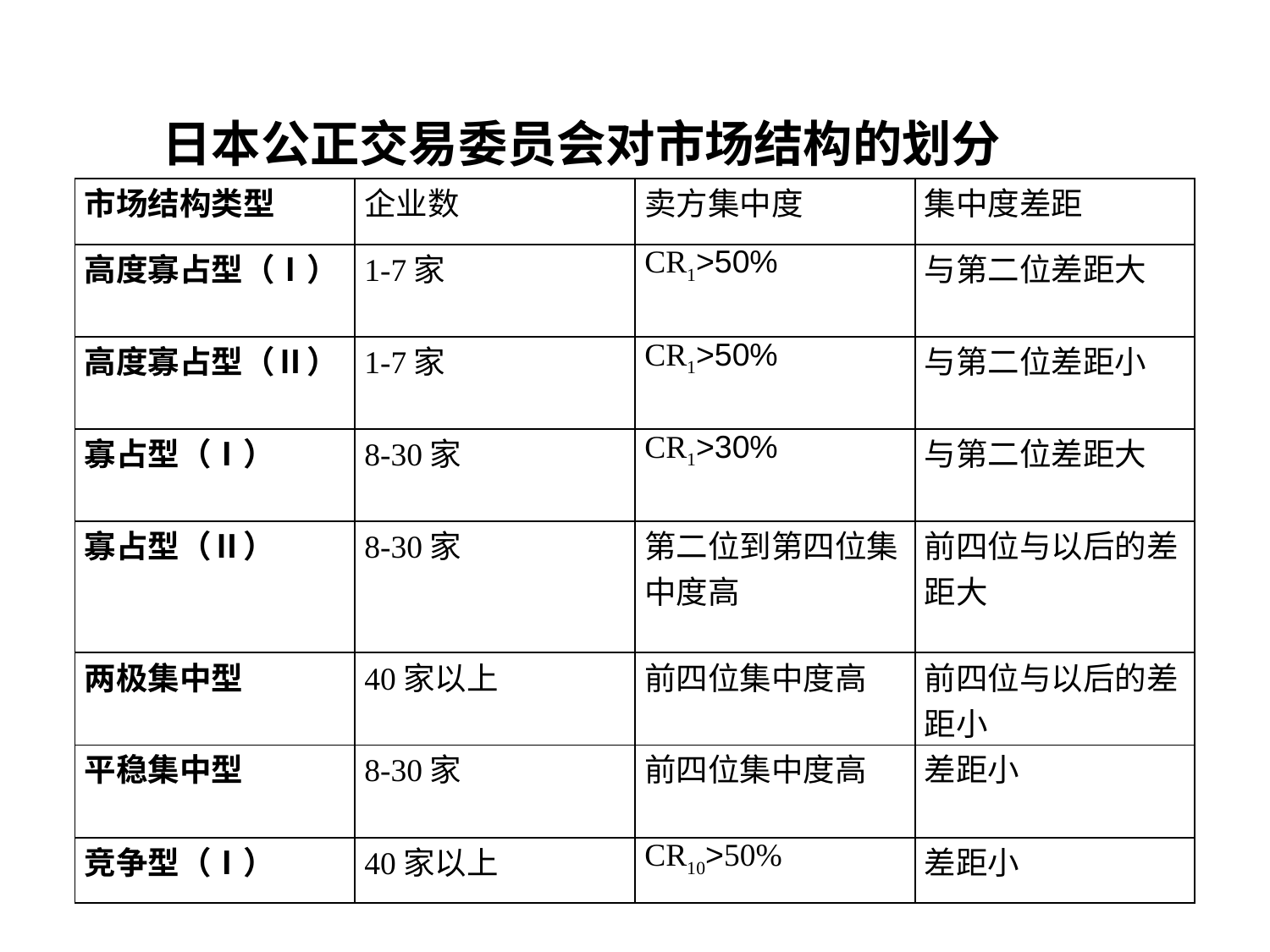

#
日本公正交易委员会对市场结构的划分
| 市场结构类型 | 企业数 | 卖方集中度 | 集中度差距 |
| --- | --- | --- | --- |
| 高度寡占型（Ⅰ） | 1-7家 | CR1>50% | 与第二位差距大 |
| 高度寡占型（Ⅱ） | 1-7家 | CR1>50% | 与第二位差距小 |
| 寡占型（Ⅰ） | 8-30家 | CR1>30% | 与第二位差距大 |
| 寡占型（Ⅱ） | 8-30家 | 第二位到第四位集中度高 | 前四位与以后的差距大 |
| 两极集中型 | 40家以上 | 前四位集中度高 | 前四位与以后的差距小 |
| 平稳集中型 | 8-30家 | 前四位集中度高 | 差距小 |
| 竞争型（Ⅰ） | 40家以上 | CR10>50% | 差距小 |